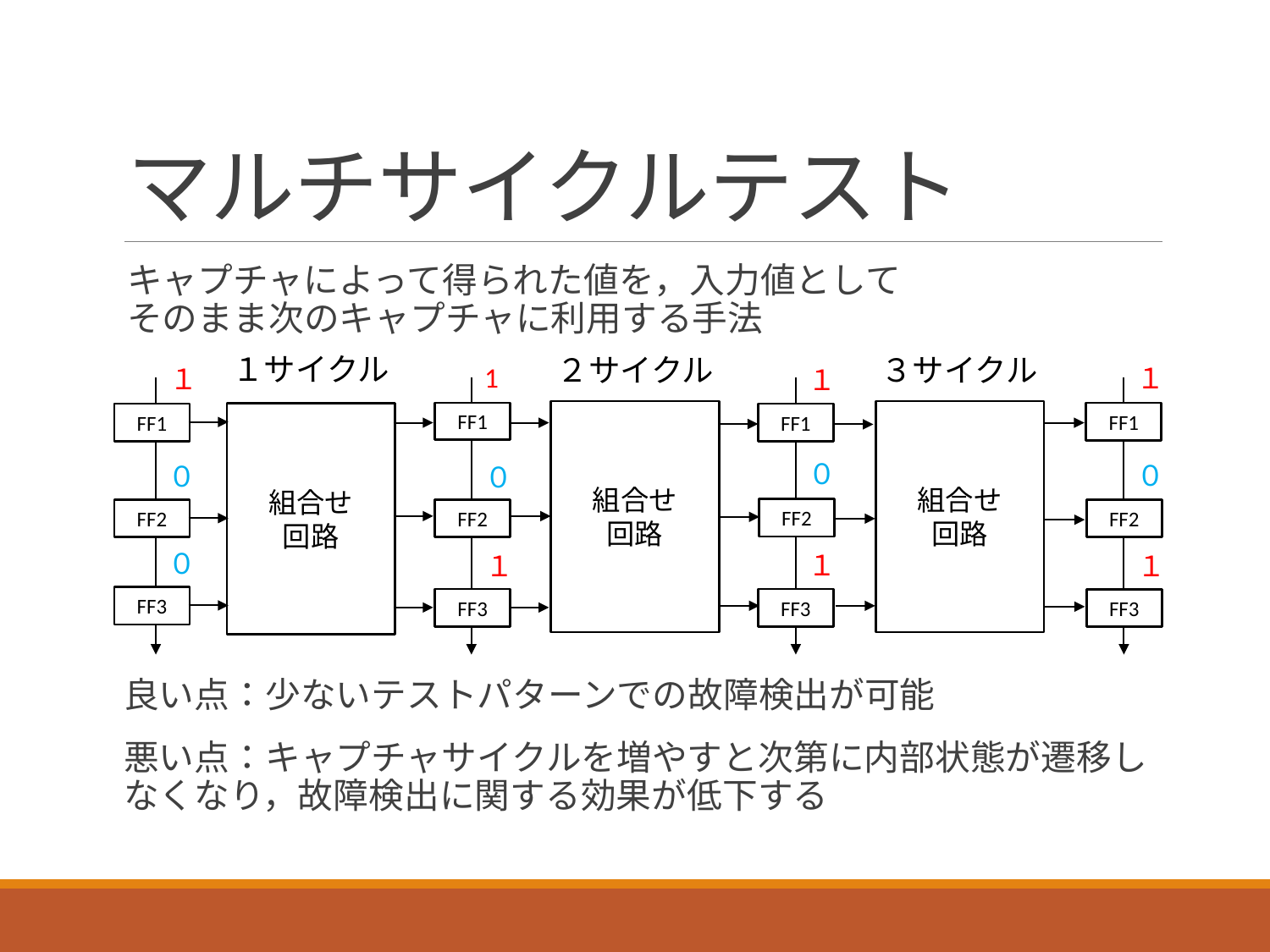

# マルチサイクルテスト
キャプチャによって得られた値を，入力値として
そのまま次のキャプチャに利用する手法
１サイクル
２サイクル
３サイクル
組合せ
回路
組合せ
回路
FF1
組合せ
回路
FF1
FF2
FF2
FF3
FF3
FF1
FF1
FF2
FF2
FF3
FF3
1
１
１
１
０
０
０
０
０
１
１
１
良い点：少ないテストパターンでの故障検出が可能
悪い点：キャプチャサイクルを増やすと次第に内部状態が遷移しなくなり，故障検出に関する効果が低下する